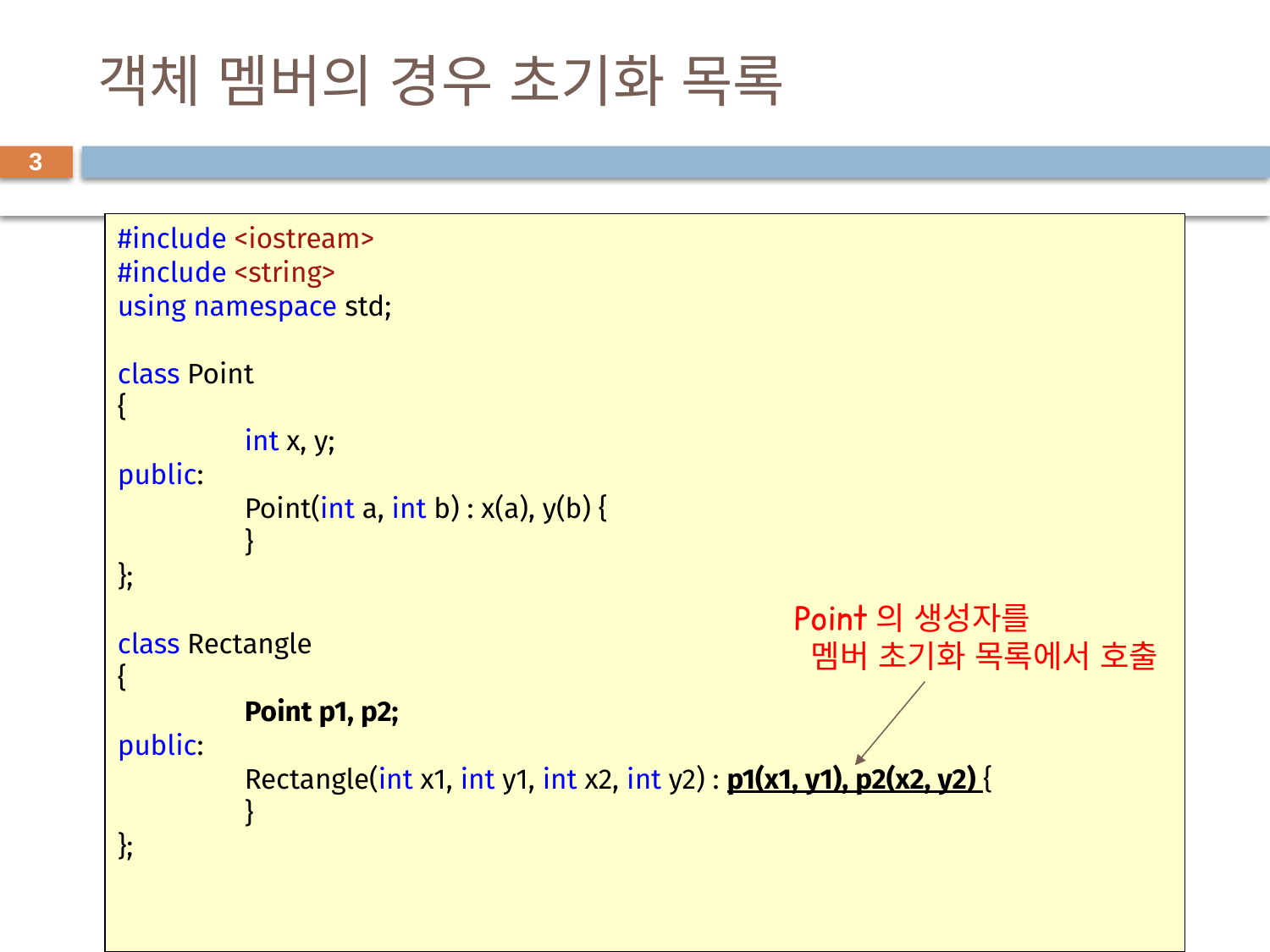

# 객체 멤버의 경우 초기화 목록
3
#include <iostream>
#include <string>
using namespace std;

class Point
{
	int x, y;
public:
	Point(int a, int b) : x(a), y(b) {
	}
};

class Rectangle
{
	Point p1, p2;
public:
	Rectangle(int x1, int y1, int x2, int y2) : p1(x1, y1), p2(x2, y2) {
	}
};
Point의 생성자를
 멤버 초기화 목록에서 호출